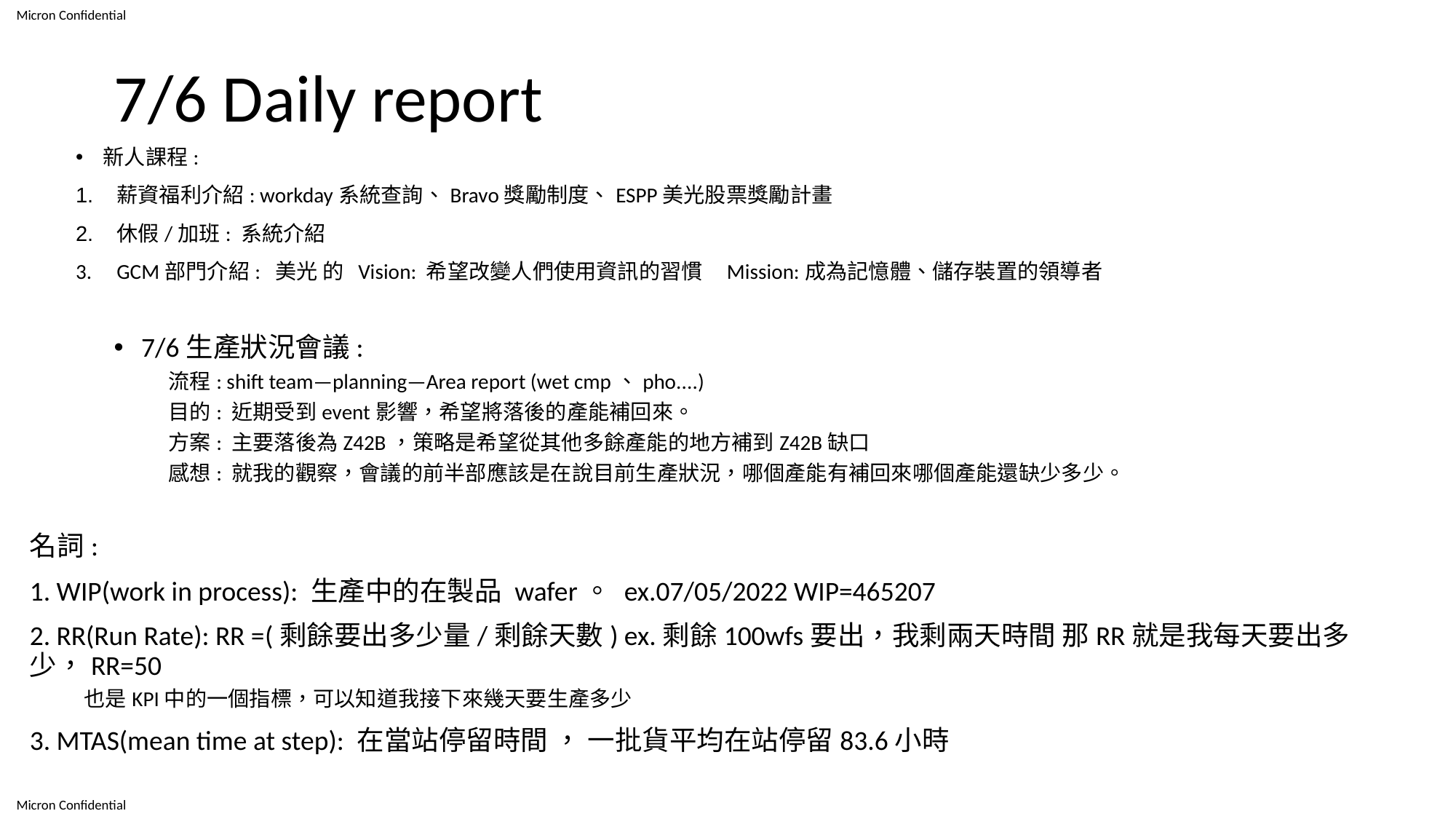

# 7/6 Daily report
新人課程:
薪資福利介紹: workday系統查詢、Bravo獎勵制度、ESPP美光股票獎勵計畫
休假/加班: 系統介紹
GCM部門介紹:  美光 的  Vision: 希望改變人們使用資訊的習慣    Mission:成為記憶體、儲存裝置的領導者

7/6生產狀況會議:
流程: shift team—planning—Area report (wet cmp、pho....)
目的: 近期受到event影響，希望將落後的產能補回來。
方案: 主要落後為Z42B，策略是希望從其他多餘產能的地方補到Z42B缺口
感想: 就我的觀察，會議的前半部應該是在說目前生產狀況，哪個產能有補回來哪個產能還缺少多少。
名詞:
1. WIP(work in process): 生產中的在製品 wafer。 ex.07/05/2022 WIP=465207
2. RR(Run Rate): RR =(剩餘要出多少量/剩餘天數) ex.剩餘100wfs要出，我剩兩天時間 那RR就是我每天要出多少，RR=50
也是KPI中的一個指標，可以知道我接下來幾天要生產多少
3. MTAS(mean time at step): 在當站停留時間 ， 一批貨平均在站停留83.6小時